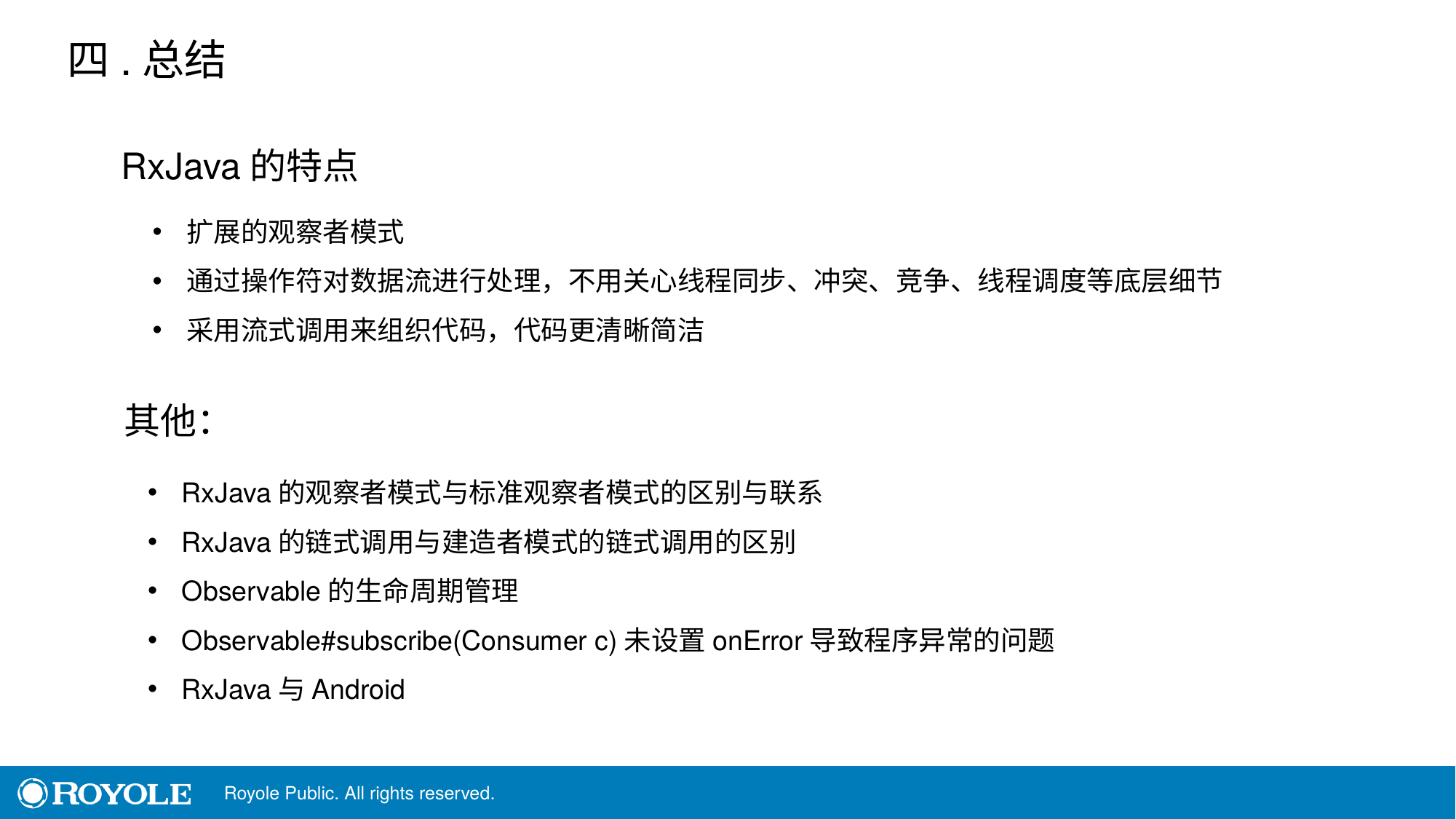

四.总结
RxJava的特点
扩展的观察者模式
通过操作符对数据流进行处理，不用关心线程同步、冲突、竞争、线程调度等底层细节
采用流式调用来组织代码，代码更清晰简洁
其他：
RxJava的观察者模式与标准观察者模式的区别与联系
RxJava的链式调用与建造者模式的链式调用的区别
Observable的生命周期管理
Observable#subscribe(Consumer c)未设置onError导致程序异常的问题
RxJava与Android